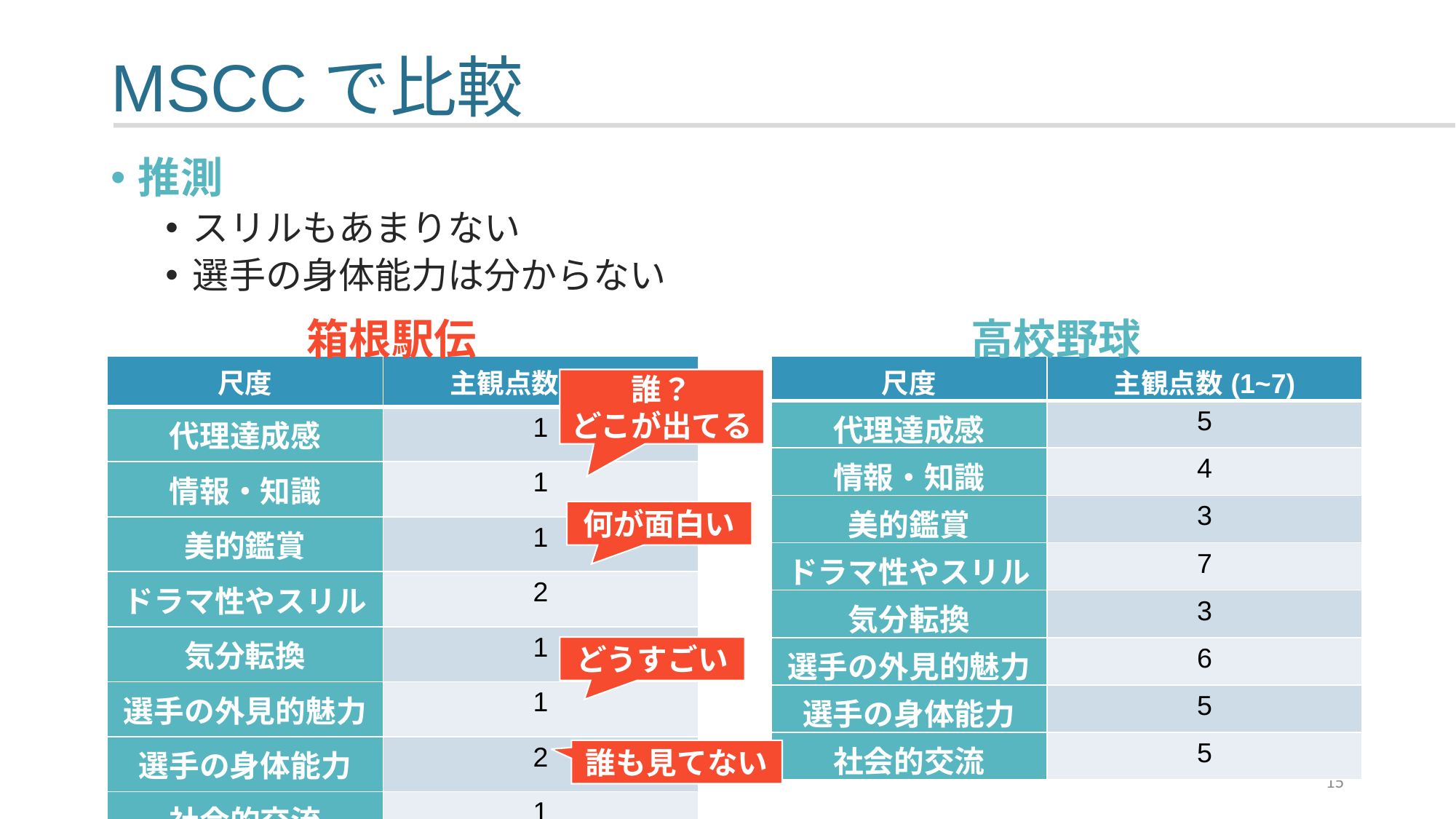

# MSCCで比較
推測
スリルもあまりない
選手の身体能力は分からない
箱根駅伝
高校野球
| 尺度 | 主観点数(1~7) |
| --- | --- |
| 代理達成感 | 1 |
| 情報・知識 | 1 |
| 美的鑑賞 | 1 |
| ドラマ性やスリル | 2 |
| 気分転換 | 1 |
| 選手の外見的魅力 | 1 |
| 選手の身体能力 | 2 |
| 社会的交流 | 1 |
| 尺度 | 主観点数(1~7) |
| --- | --- |
| 代理達成感 | 5 |
| 情報・知識 | 4 |
| 美的鑑賞 | 3 |
| ドラマ性やスリル | 7 |
| 気分転換 | 3 |
| 選手の外見的魅力 | 6 |
| 選手の身体能力 | 5 |
| 社会的交流 | 5 |
誰？
どこが出てる
何が面白い
どうすごい
誰も見てない
15